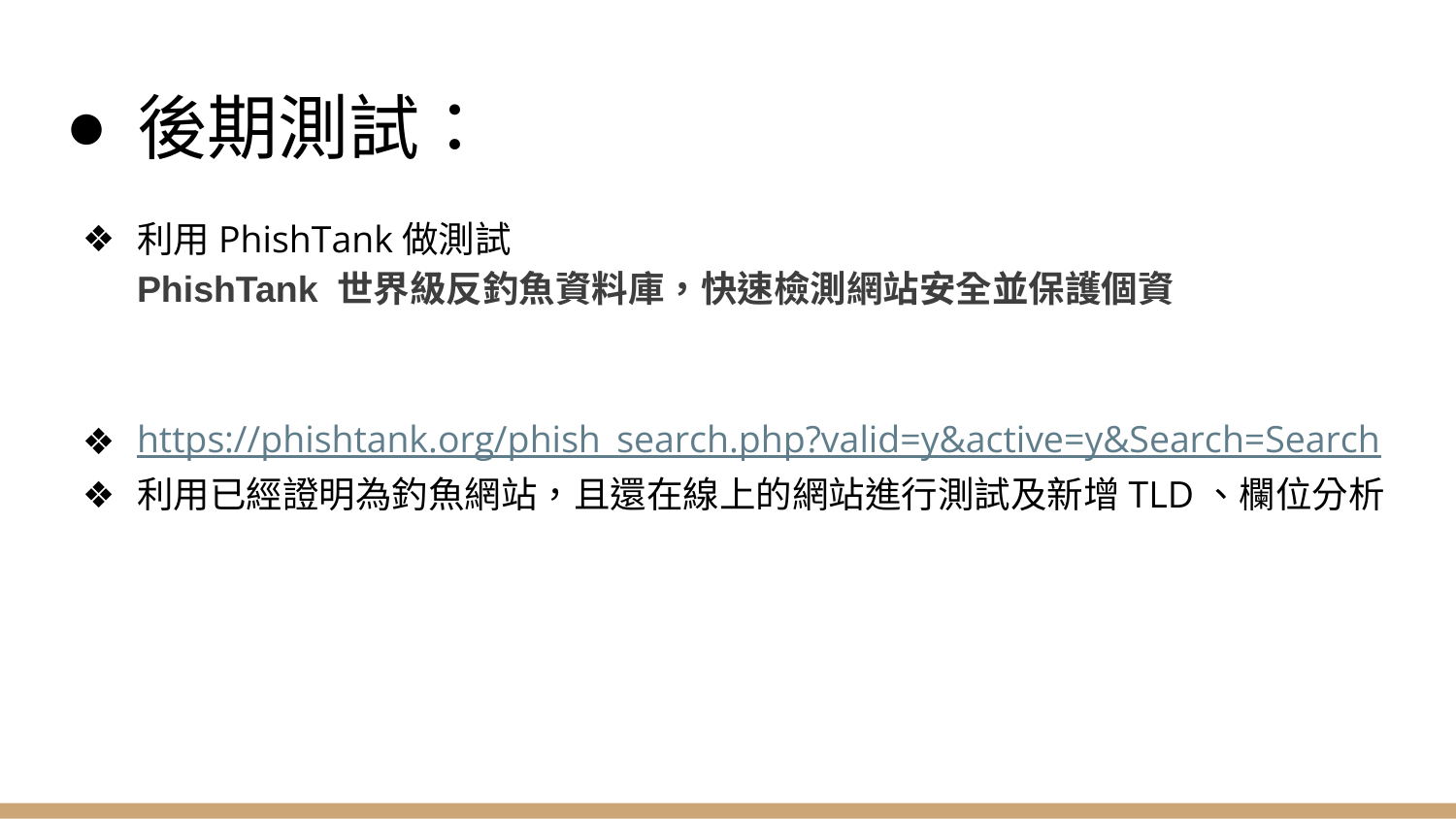

# 後期測試：
利用PhishTank做測試
PhishTank 世界級反釣魚資料庫，快速檢測網站安全並保護個資

https://phishtank.org/phish_search.php?valid=y&active=y&Search=Search
利用已經證明為釣魚網站，且還在線上的網站進行測試及新增TLD、欄位分析